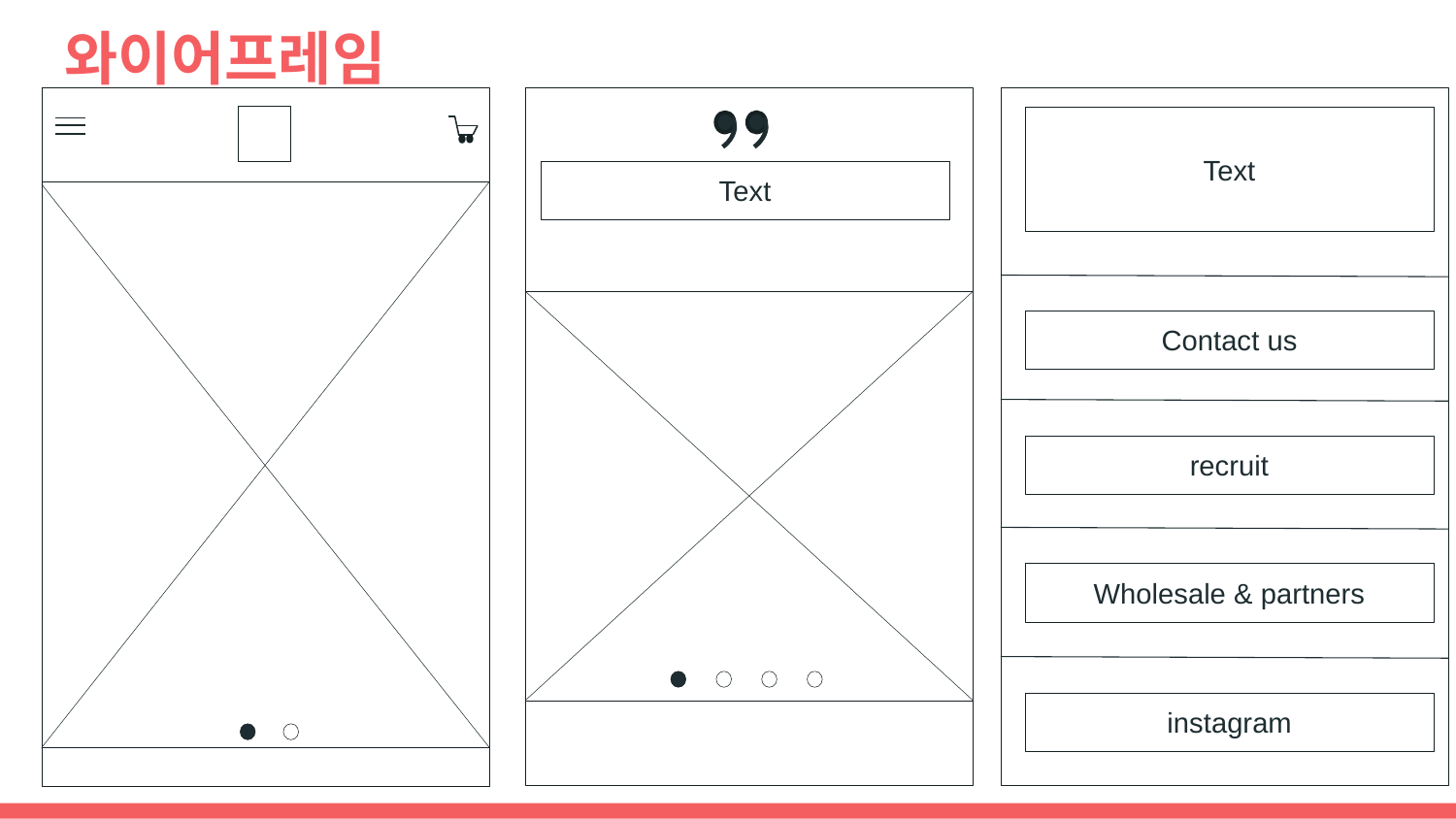

# 와이어프레임

Text

Text
Contact us
recruit
Wholesale & partners
instagram